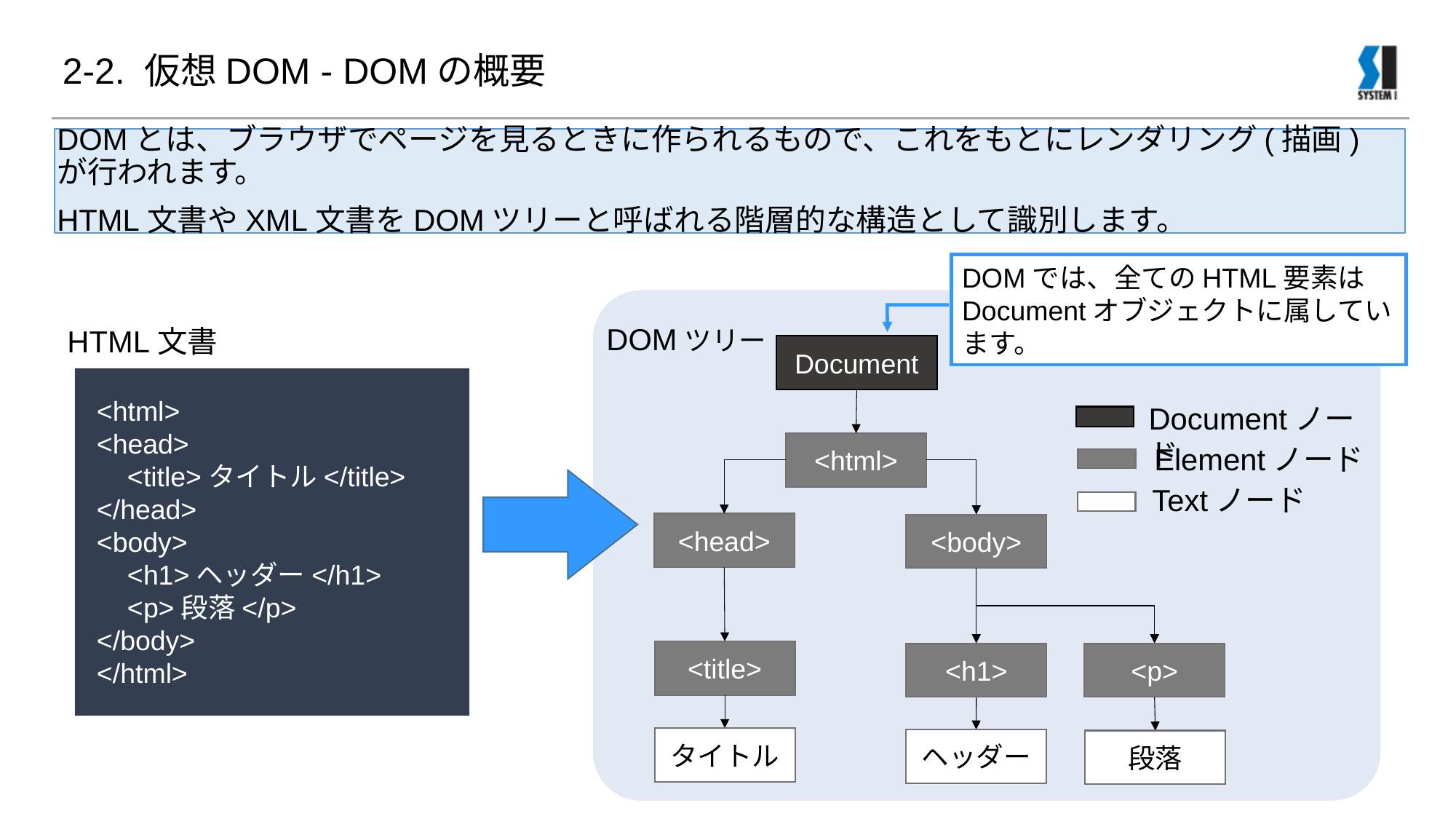

# 2-2. 仮想DOM - DOMの概要

DOMとは、ブラウザでページを見るときに作られるもので、これをもとにレンダリング(描画)が行われます。
HTML文書やXML文書をDOMツリーと呼ばれる階層的な構造として識別します。
DOMでは、全てのHTML要素は
Documentオブジェクトに属しています。

DOMツリー
HTML文書
Document

<html>
<head>
    <title>タイトル</title>
</head>
<body>
    <h1>ヘッダー</h1>
    <p>段落</p>
</body>
</html>
Documentノード

<html>
Elementノード

Textノード

<head>
<body>
<title>
<h1>
<p>
タイトル
ヘッダー
段落